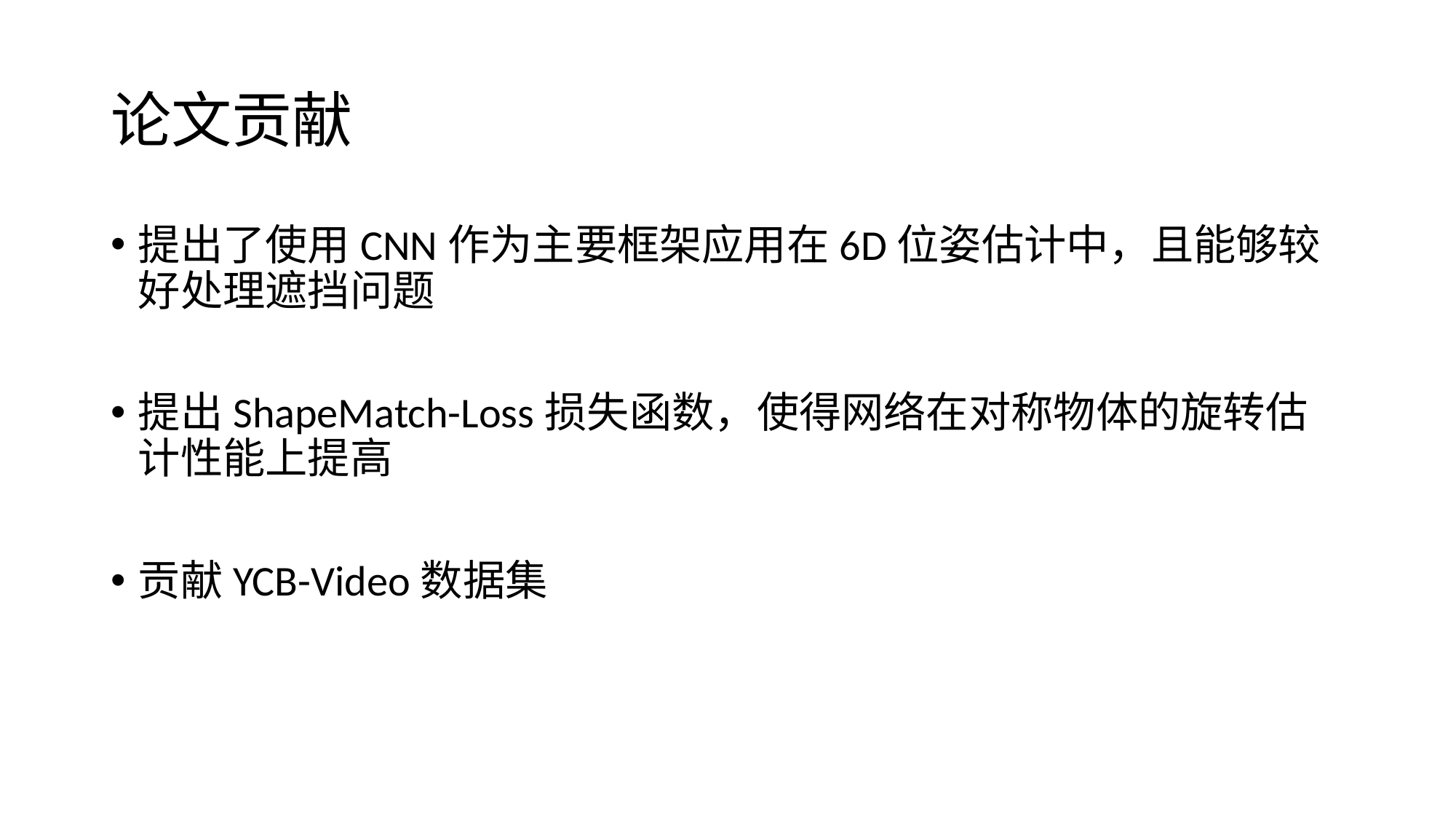

# 论文贡献
提出了使用CNN作为主要框架应用在6D位姿估计中，且能够较好处理遮挡问题

提出ShapeMatch-Loss损失函数，使得网络在对称物体的旋转估计性能上提高

贡献YCB-Video数据集